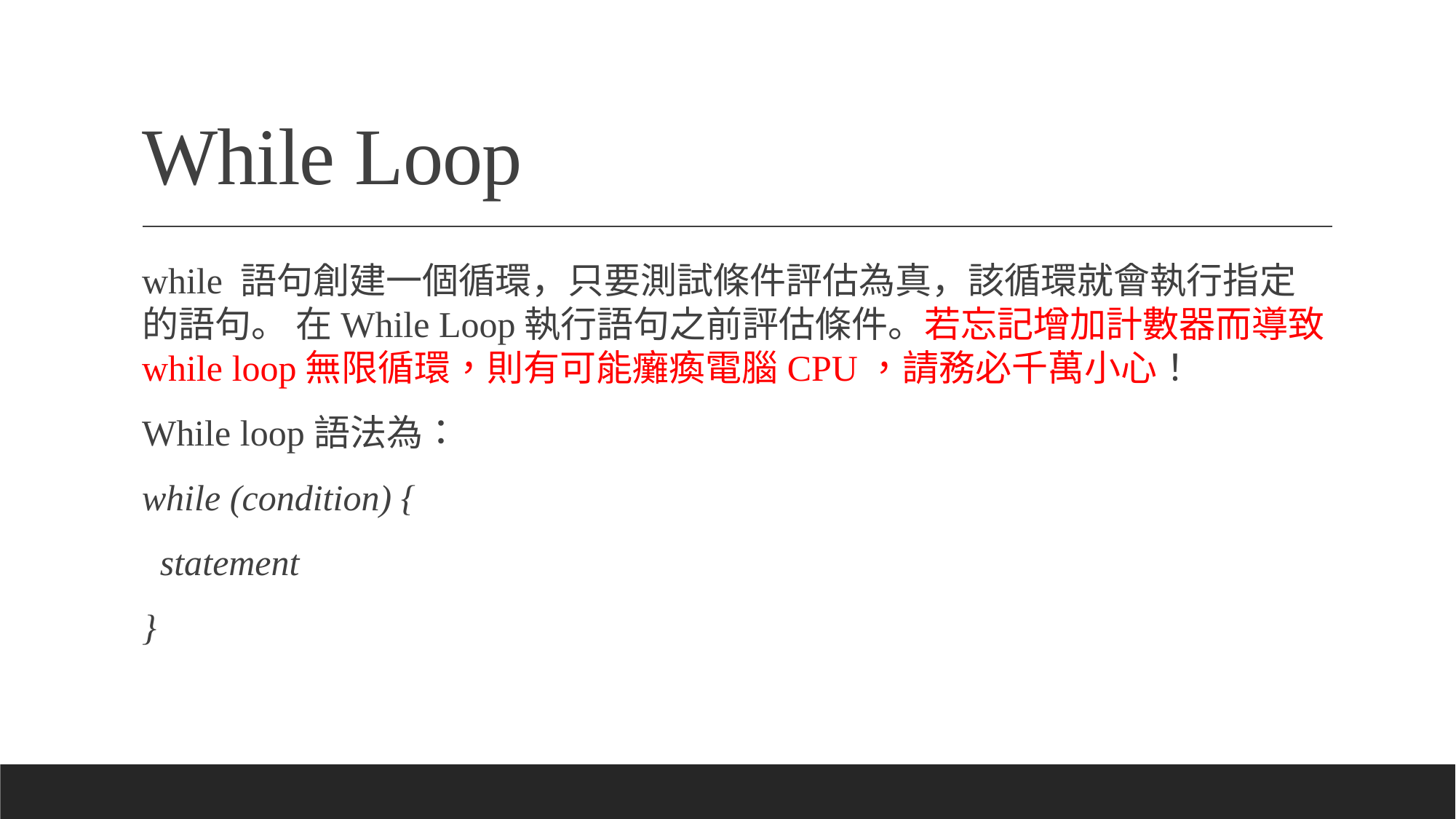

# While Loop
while 語句創建一個循環，只要測試條件評估為真，該循環就會執行指定的語句。 在While Loop執行語句之前評估條件。若忘記增加計數器而導致while loop無限循環，則有可能癱瘓電腦CPU，請務必千萬小心！
While loop語法為：
while (condition) {
  statement
}